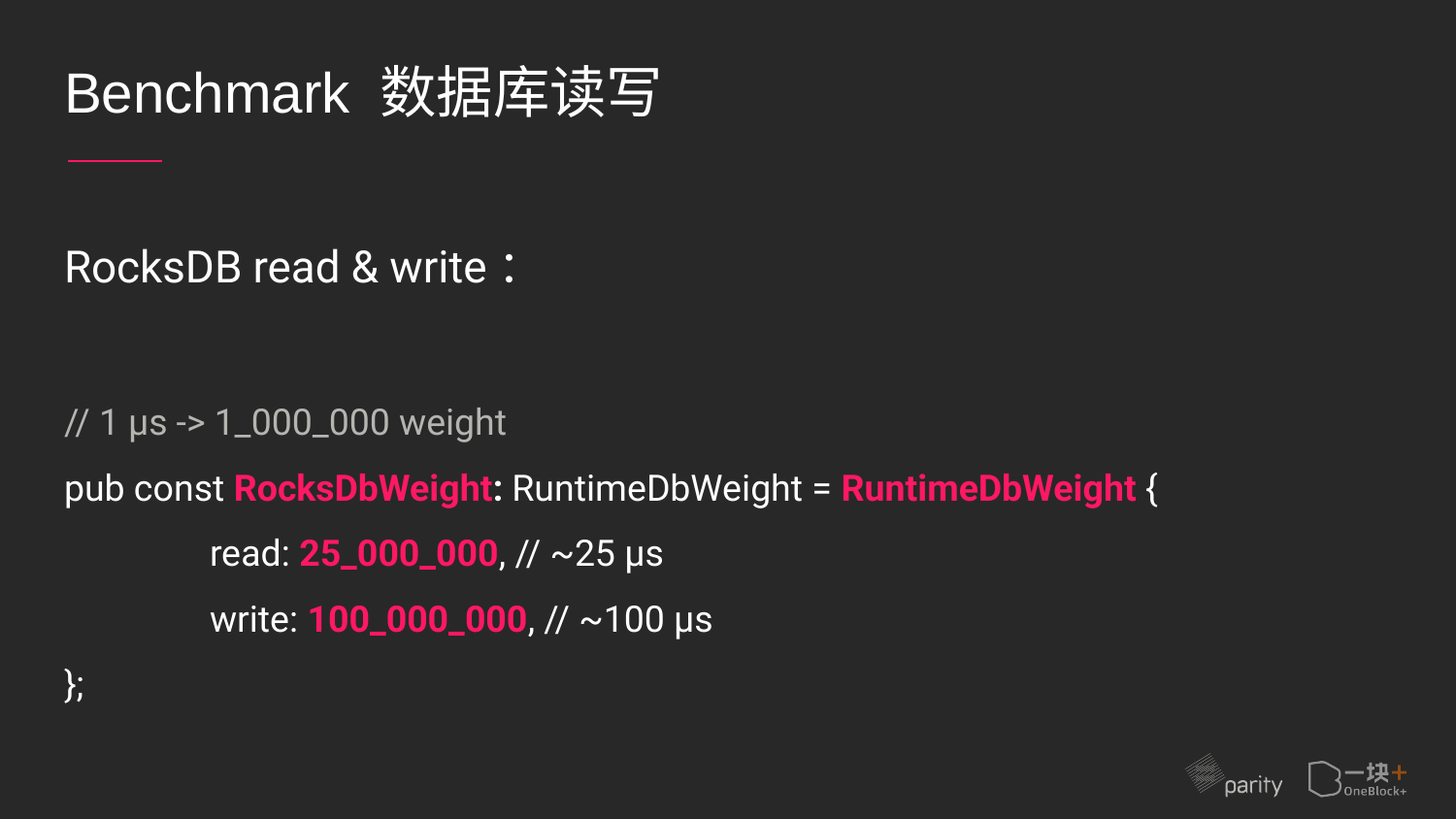

# Benchmark 数据库读写
RocksDB read & write：

// 1 µs -> 1_000_000 weight
pub const RocksDbWeight: RuntimeDbWeight = RuntimeDbWeight {
    	read: 25_000_000, // ~25 µs
    	write: 100_000_000, // ~100 µs
};